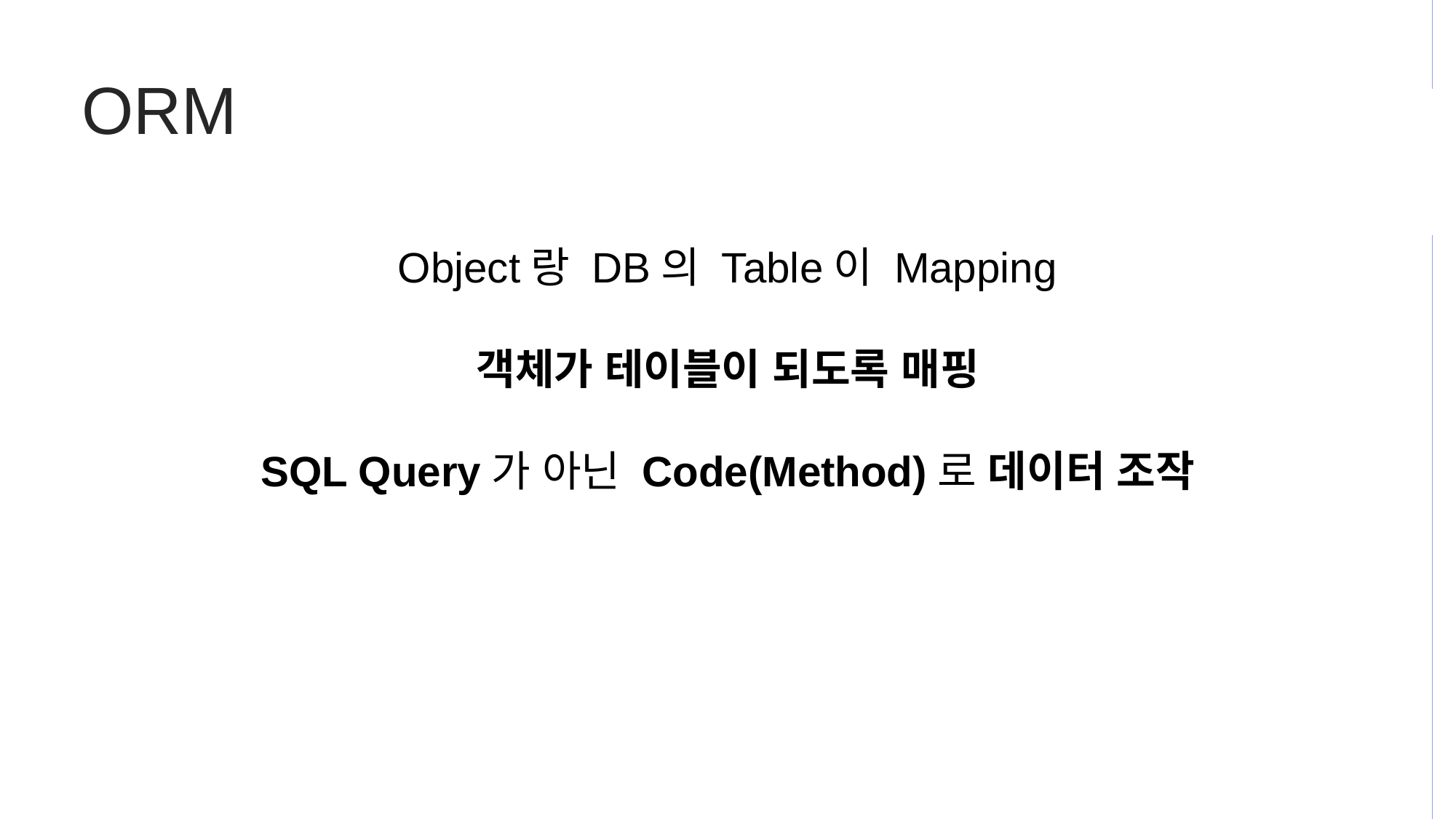

ORM
Object랑 DB의 Table이 Mapping

객체가 테이블이 되도록 매핑

SQL Query가 아닌 Code(Method)로 데이터 조작